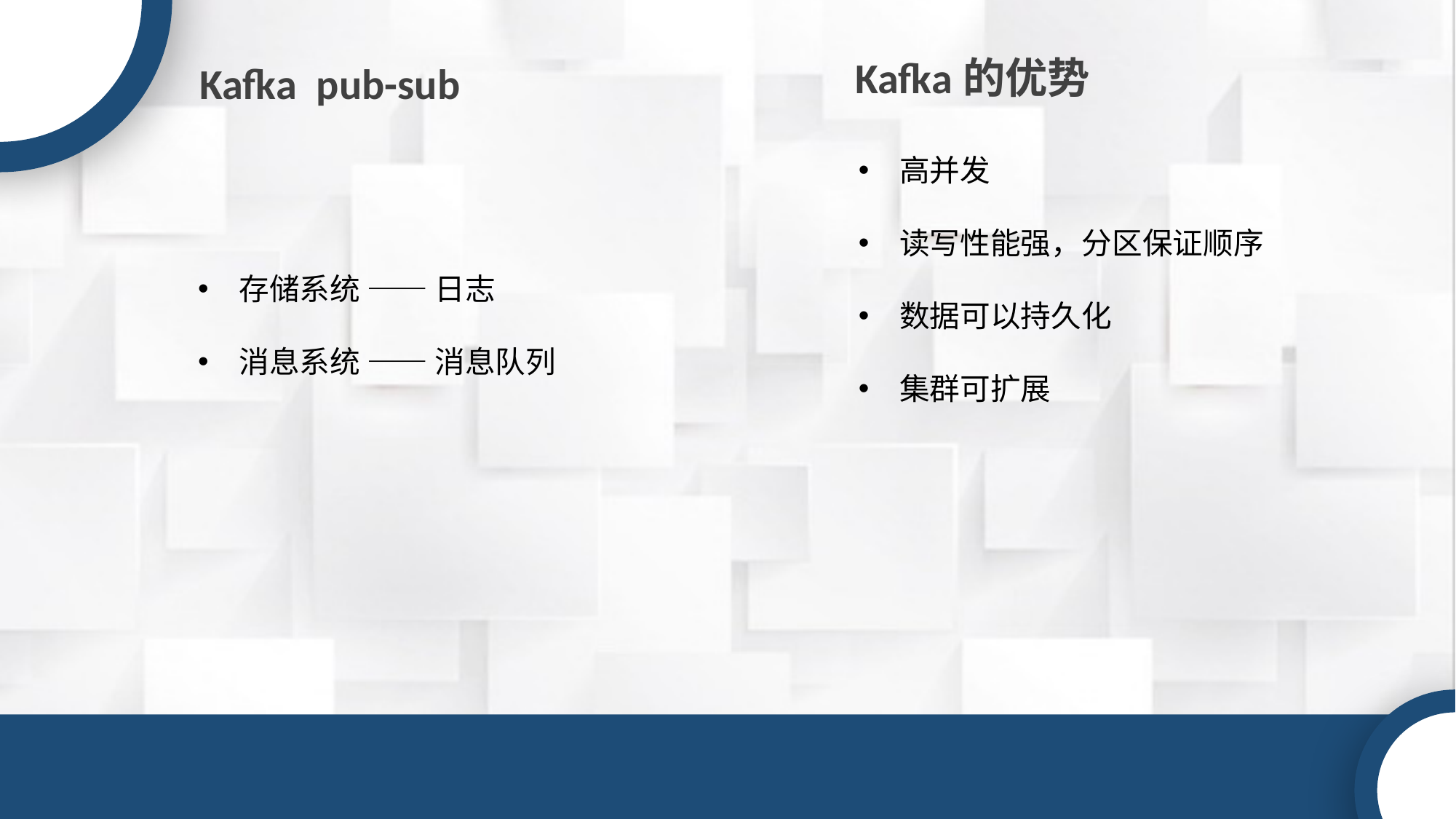

Kafka的优势
Kafka  pub-sub
高并发

读写性能强，分区保证顺序

数据可以持久化

集群可扩展
存储系统 —— 日志

消息系统 —— 消息队列